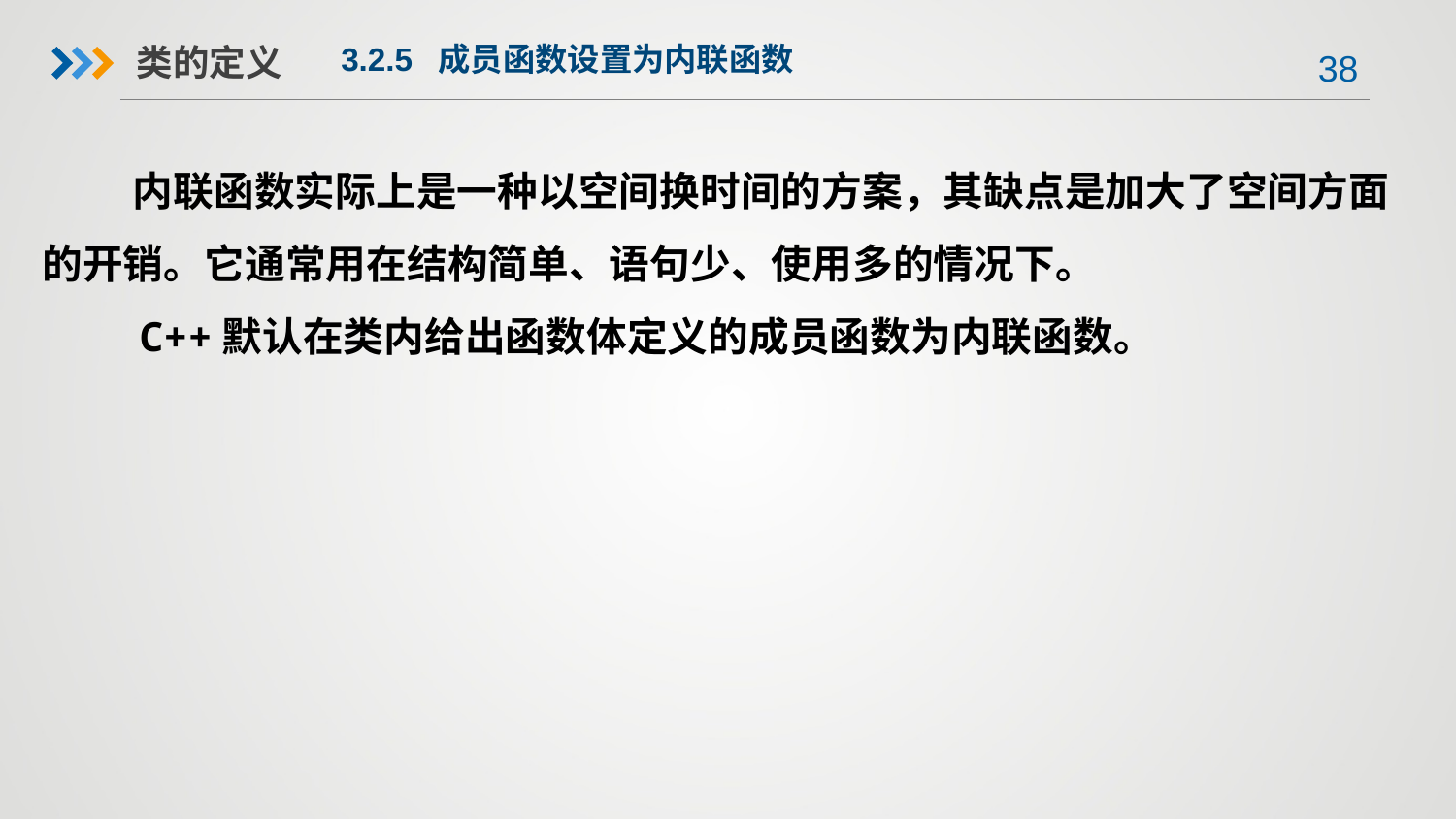

类的定义
3.2.5  成员函数设置为内联函数
         内联函数实际上是一种以空间换时间的方案，其缺点是加大了空间方面的开销。它通常用在结构简单、语句少、使用多的情况下。
    C++默认在类内给出函数体定义的成员函数为内联函数。